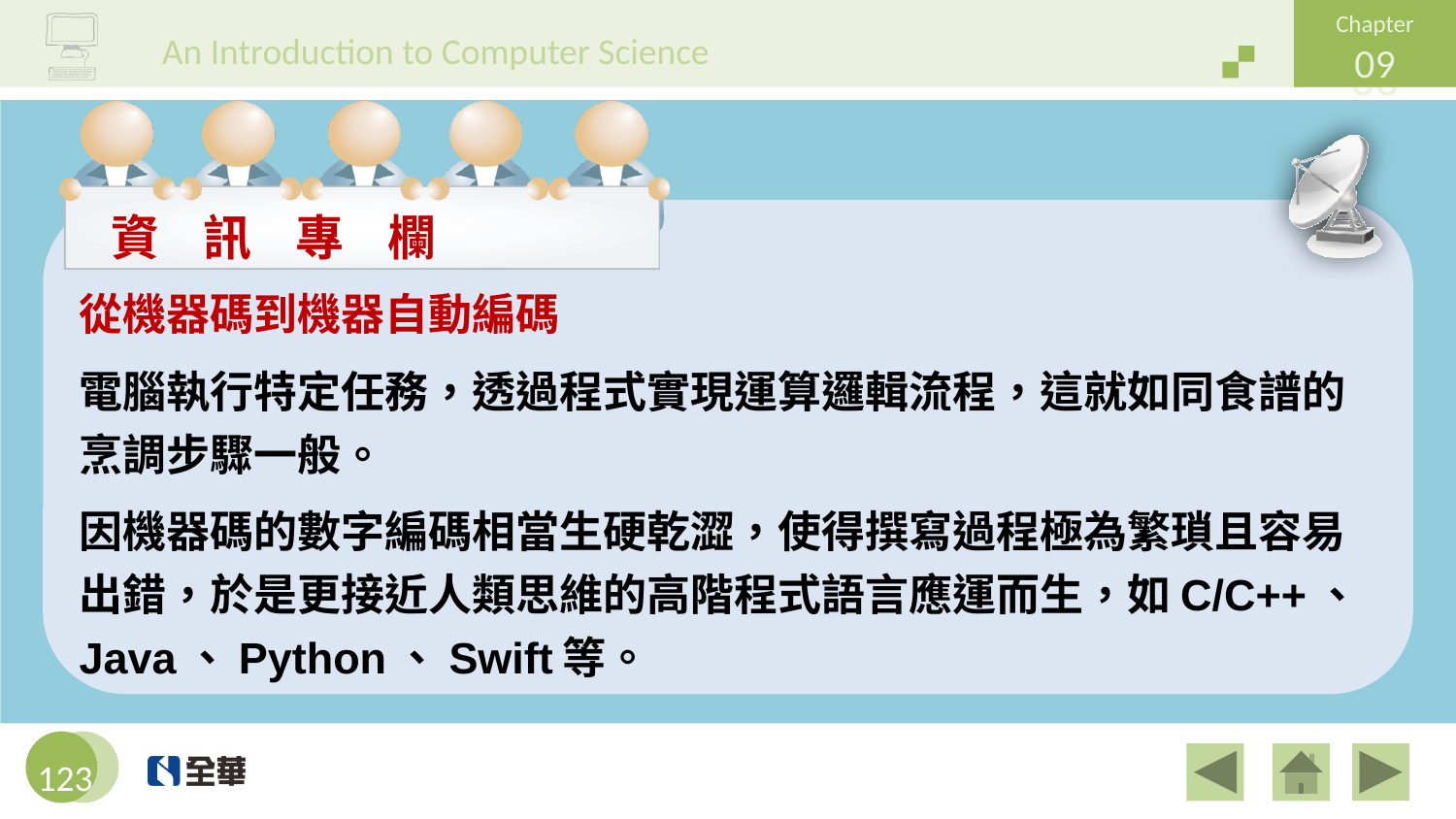

從機器碼到機器自動編碼
電腦執行特定任務，透過程式實現運算邏輯流程，這就如同食譜的烹調步驟一般。
因機器碼的數字編碼相當生硬乾澀，使得撰寫過程極為繁瑣且容易出錯，於是更接近人類思維的高階程式語言應運而生，如C/C++、Java、Python、Swift等。